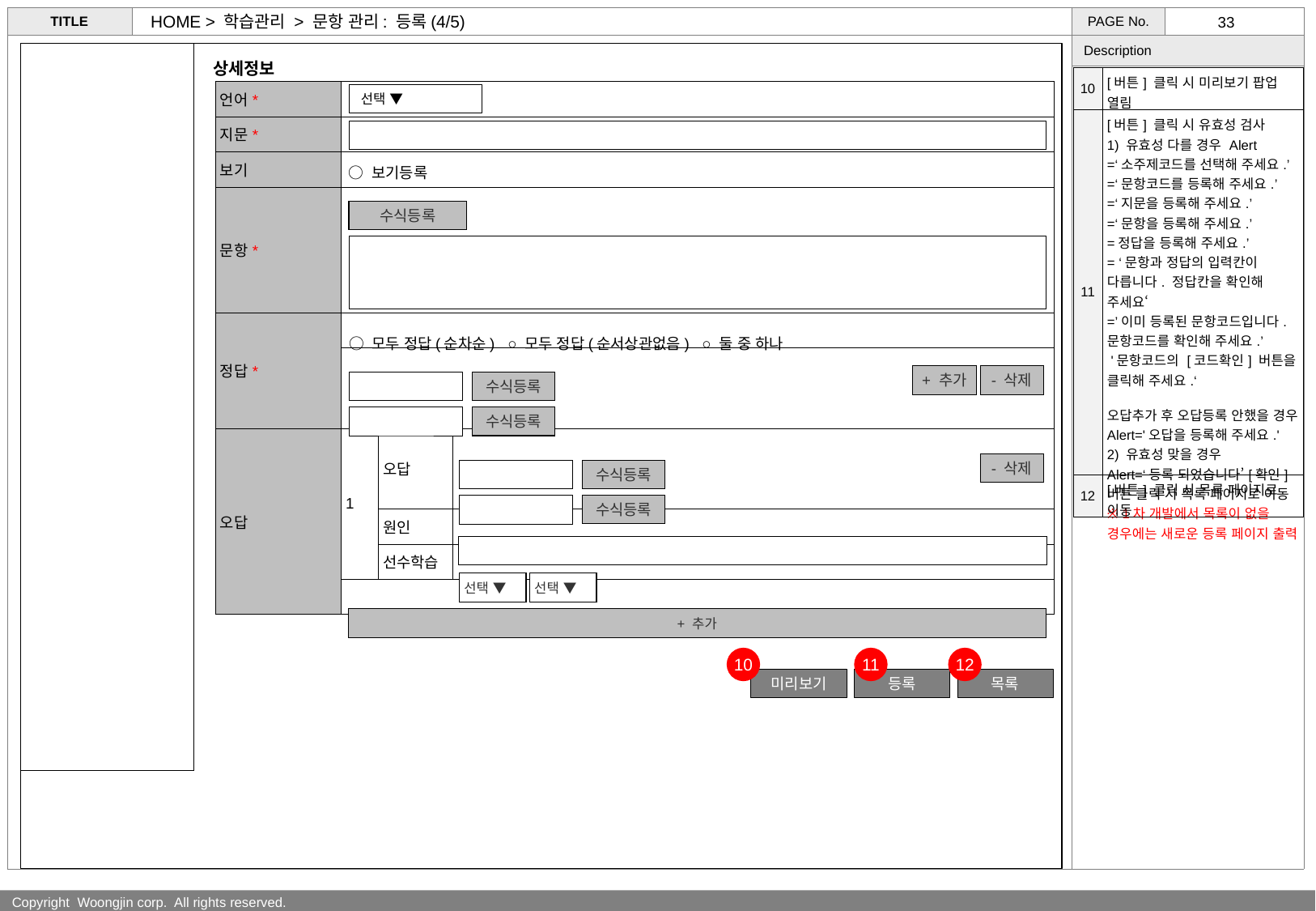

HOME > 학습관리 > 문항 관리: 등록(4/5)

상세정보
| 10 | [버튼] 클릭 시 미리보기 팝업 열림 |
| --- | --- |
| 11 | [버튼] 클릭 시 유효성 검사 1) 유효성 다를 경우 Alert =‘소주제코드를 선택해 주세요.’ =‘문항코드를 등록해 주세요.’ =‘지문을 등록해 주세요.’ =‘문항을 등록해 주세요.’ =정답을 등록해 주세요.’ = ‘문항과 정답의 입력칸이 다릅니다. 정답칸을 확인해 주세요‘ =’이미 등록된 문항코드입니다. 문항코드를 확인해 주세요.’ '문항코드의 [코드확인] 버튼을 클릭해 주세요.‘ 오답추가 후 오답등록 안했을 경우 Alert='오답을 등록해 주세요.' 2) 유효성 맞을 경우 Alert=‘등록 되었습니다’[확인] 버튼 클릭 시 목록 페이지로 이동 ※ 1차 개발에서 목록이 없을 경우에는 새로운 등록 페이지 출력 |
| 12 | [버튼] 클릭 시 목록 페이지로 이동 |
| 언어\* |  |  |  |
| --- | --- | --- | --- |
| 지문\* |  |  |  |
| 보기 |  |  |  |
| 문항\* |  |  |  |
| 정답\* |  |  |  |
|  |  |  |  |
| 오답 | 1 | 오답 |  |
|  |  | 원인 |  |
|  |  | 선수학습 |  |
|  |  |  |  |
선택 ▼

○ 보기등록
수식등록

○ 모두 정답(순차순)   ○ 모두 정답(순서상관없음)   ○ 둘 중 하나
+ 추가
- 삭제

수식등록

수식등록
- 삭제

수식등록

수식등록

선택 ▼
선택 ▼
+ 추가
10
11
12
미리보기
등록
목록